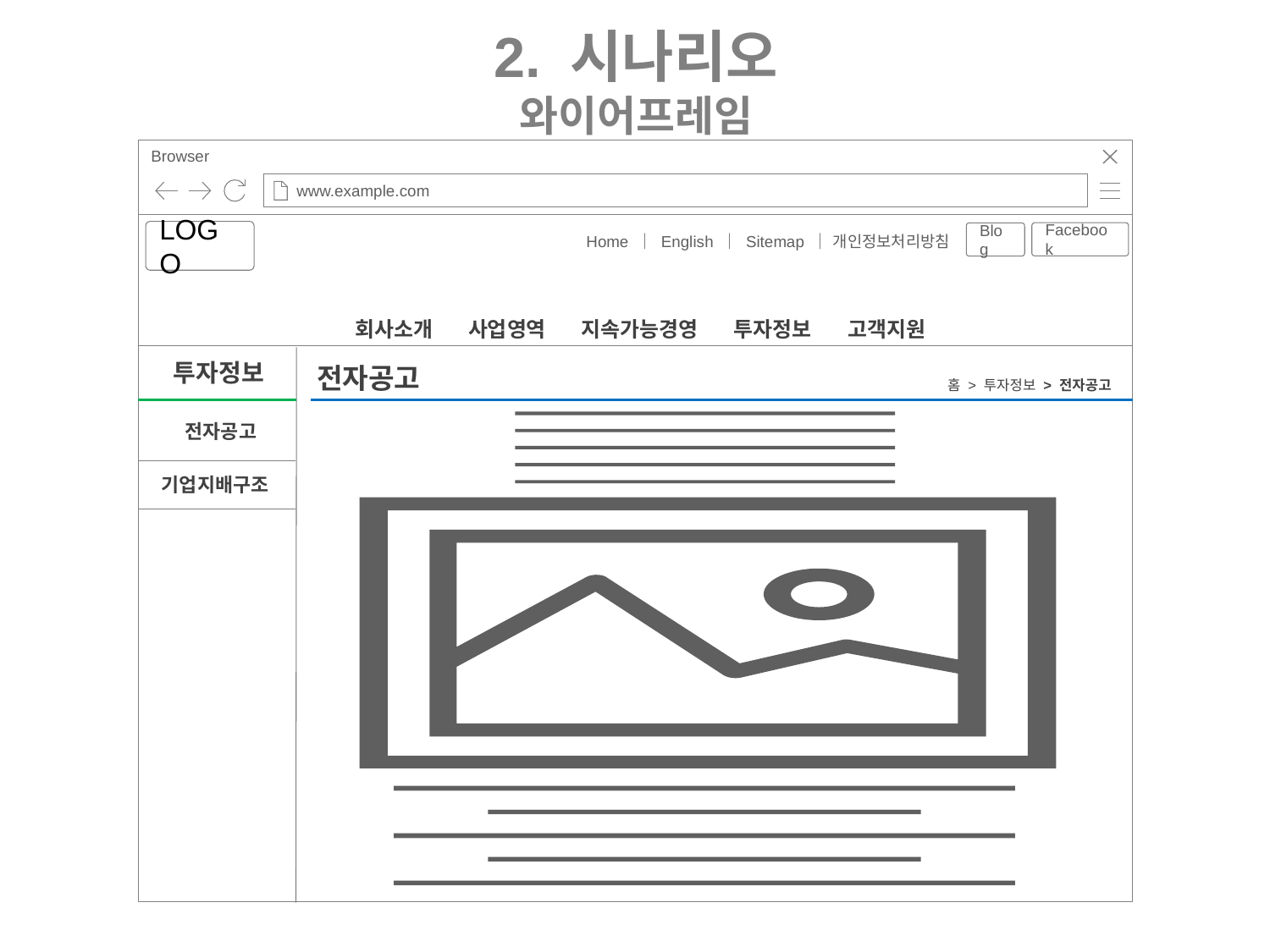

2. 시나리오
와이어프레임
Browser

www.example.com

LOGO
Facebook
Blog
Home ｜ English ｜ Sitemap ｜ 개인정보처리방침
회사소개      사업영역      지속가능경영      투자정보      고객지원
투자정보
전자공고
홈 > 투자정보 > 전자공고

전자공고
기업지배구조